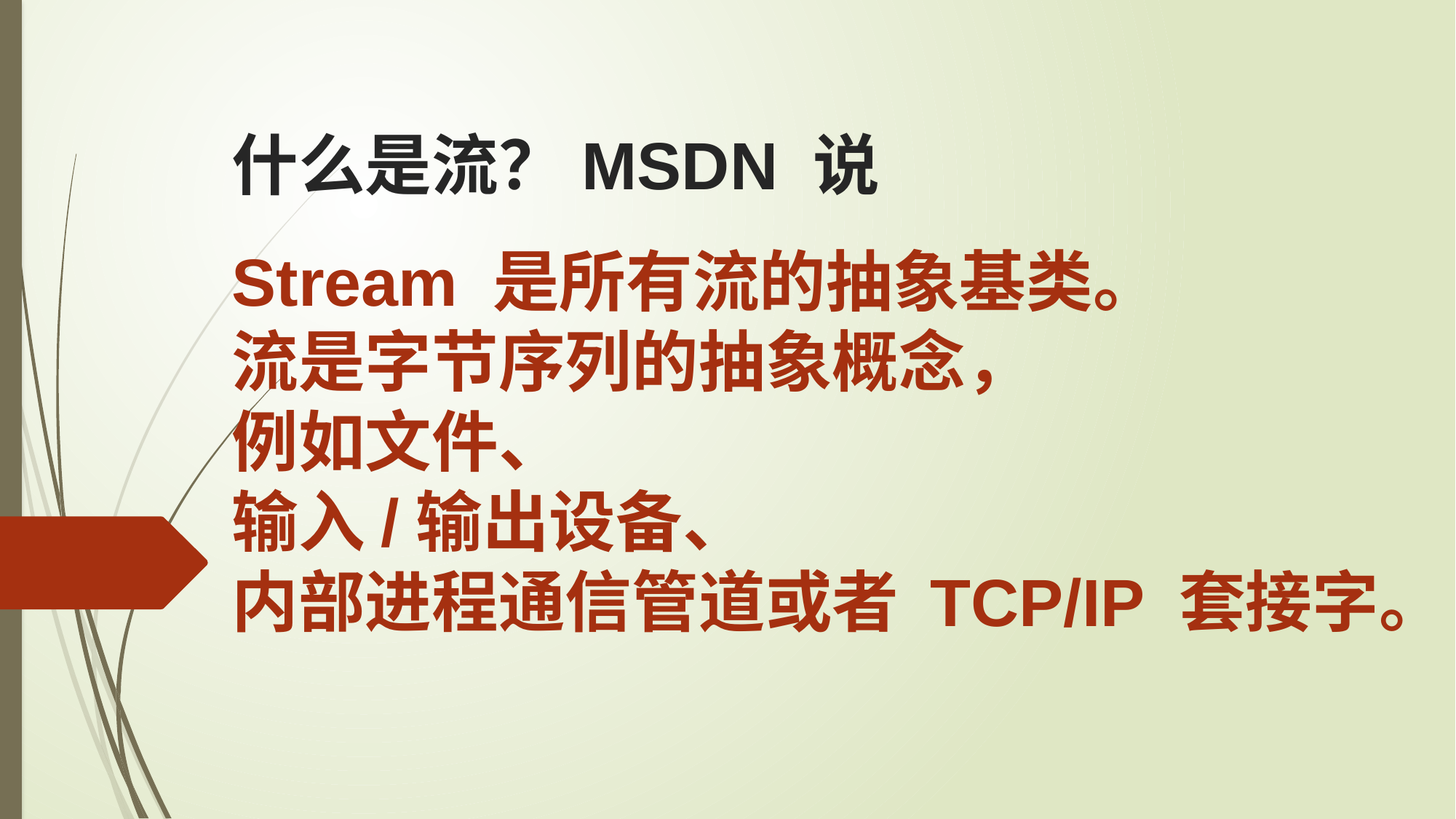

什么是流？MSDN 说

Stream 是所有流的抽象基类。
流是字节序列的抽象概念，
例如文件、
输入/输出设备、
内部进程通信管道或者 TCP/IP 套接字。